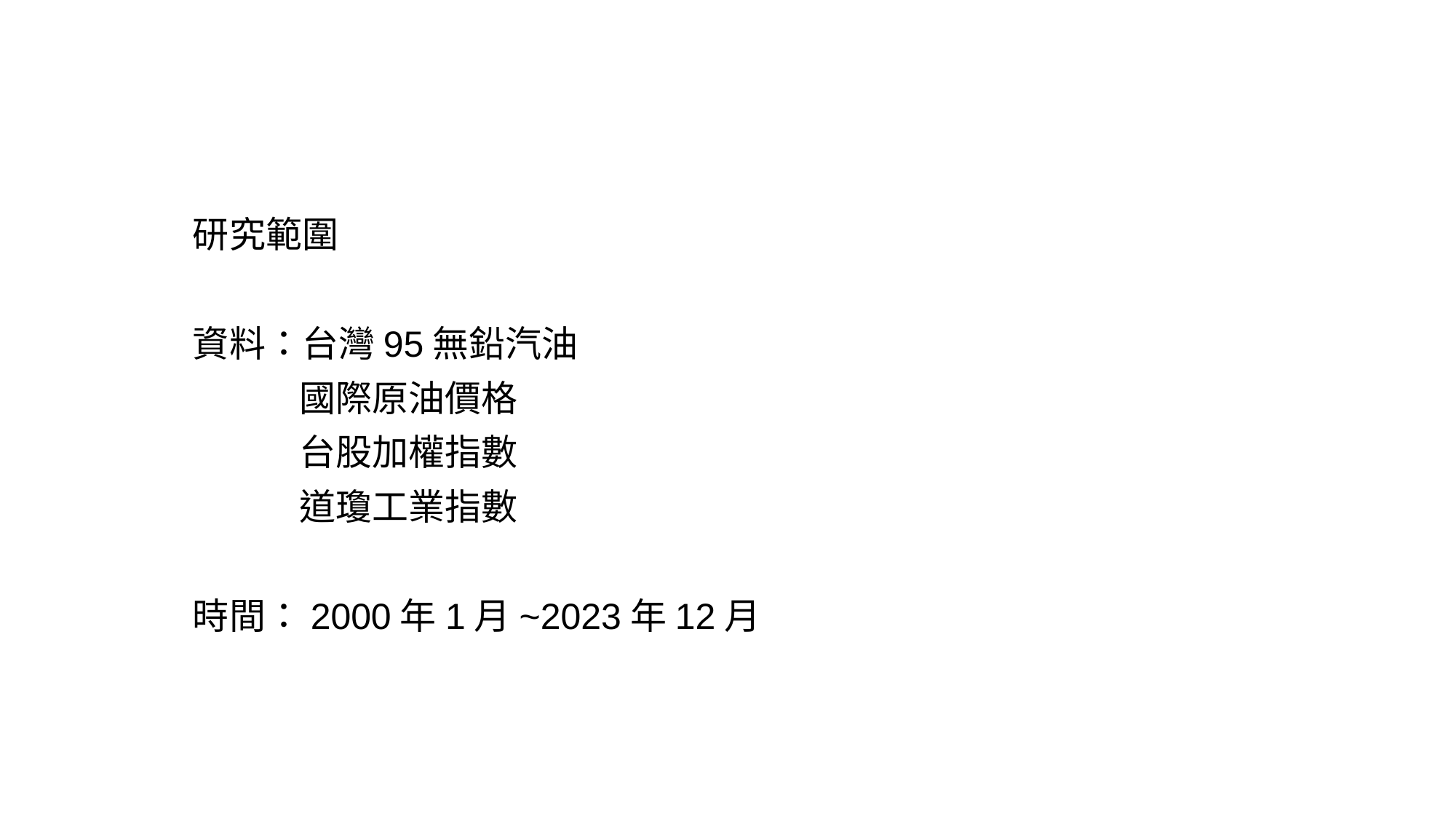

研究範圍

資料：台灣95無鉛汽油
            國際原油價格
            台股加權指數
            道瓊工業指數

時間：2000年1月~2023年12月